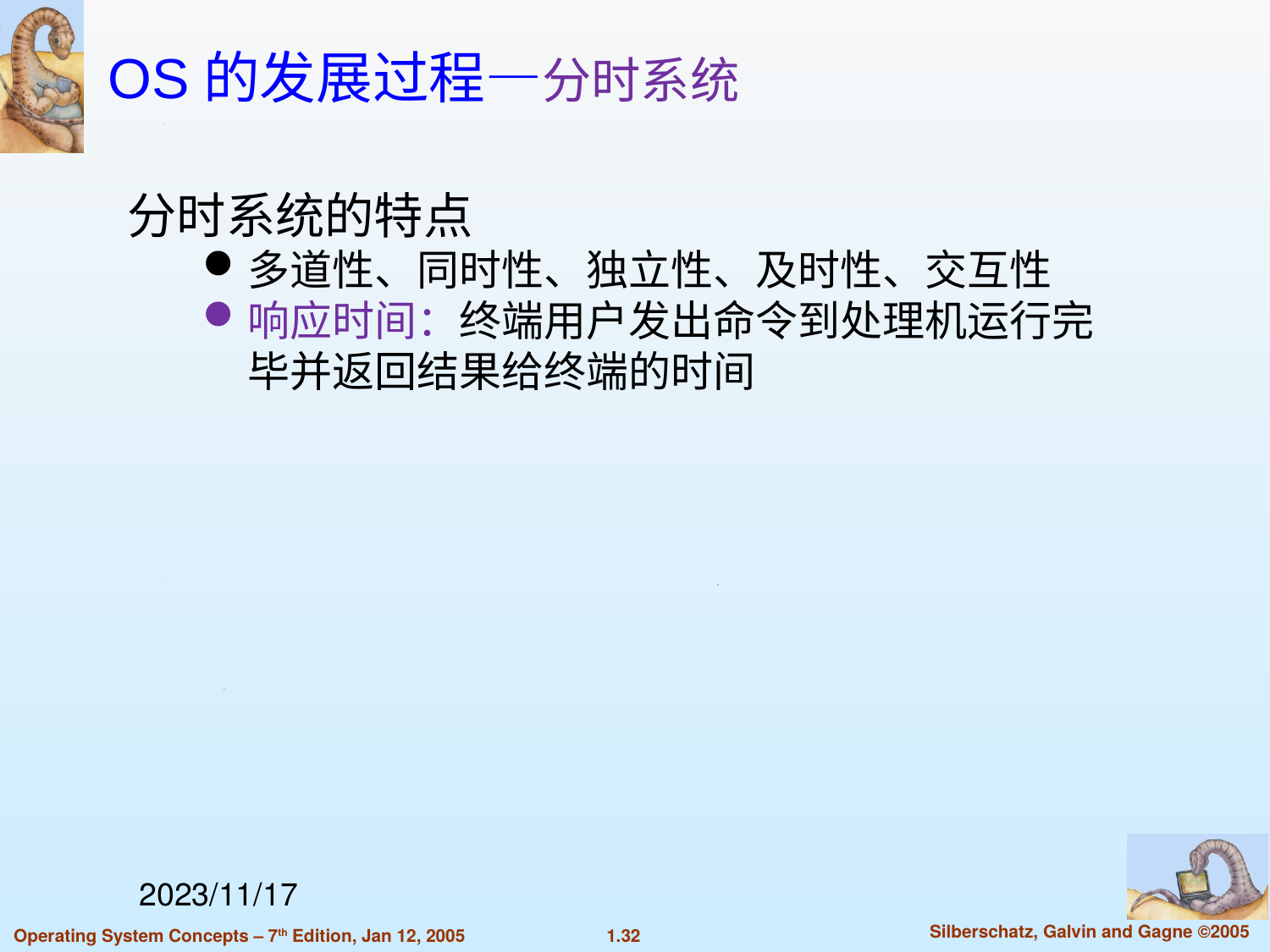

OS的发展过程—分时系统
分时系统的特点
多道性、同时性、独立性、及时性、交互性
响应时间：终端用户发出命令到处理机运行完毕并返回结果给终端的时间
2023/11/17